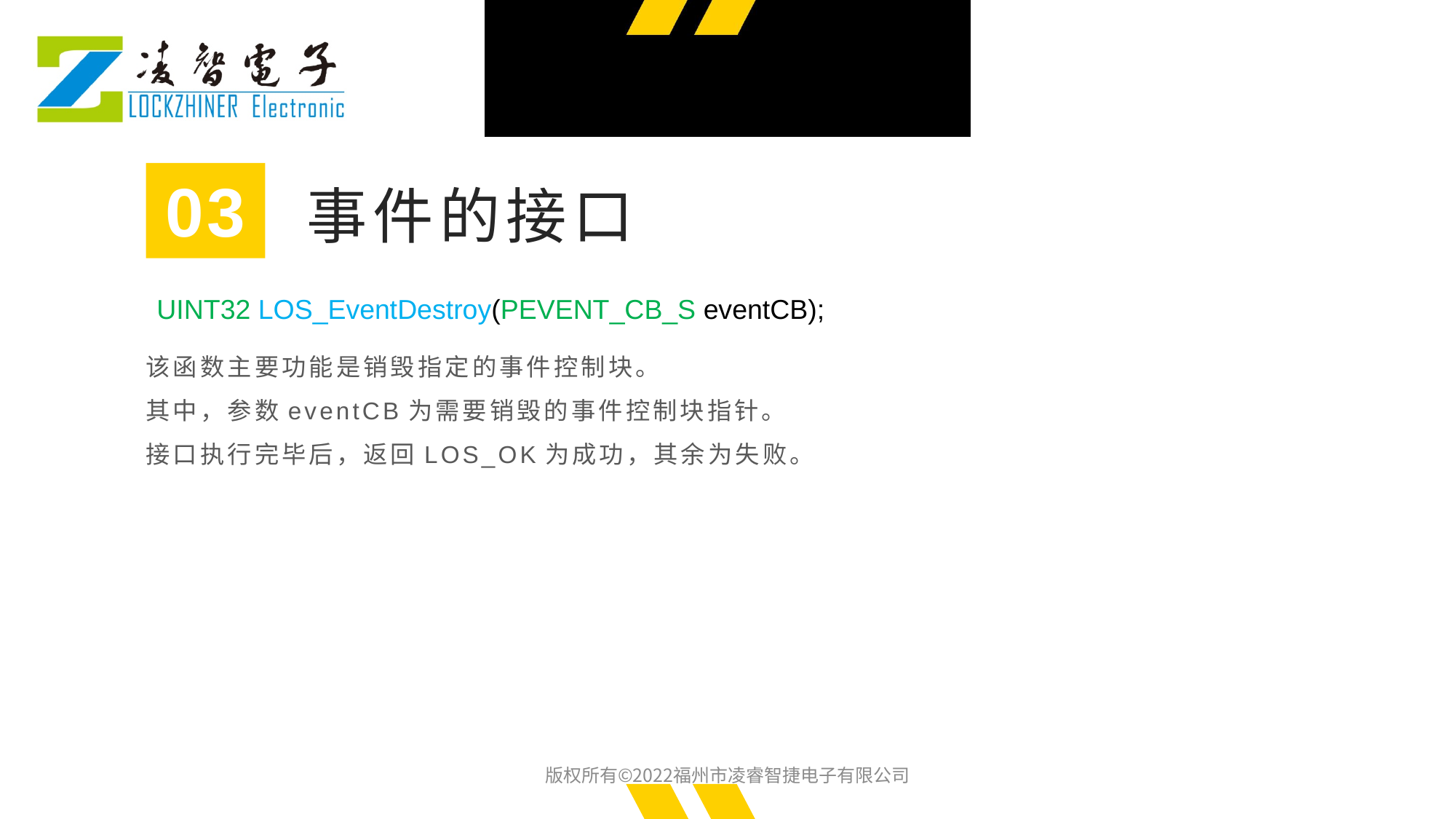

03
事件的接口
UINT32 LOS_EventDestroy(PEVENT_CB_S eventCB);
该函数主要功能是销毁指定的事件控制块。
其中，参数eventCB为需要销毁的事件控制块指针。
接口执行完毕后，返回LOS_OK为成功，其余为失败。

版权所有©2022福州市凌睿智捷电子有限公司
9